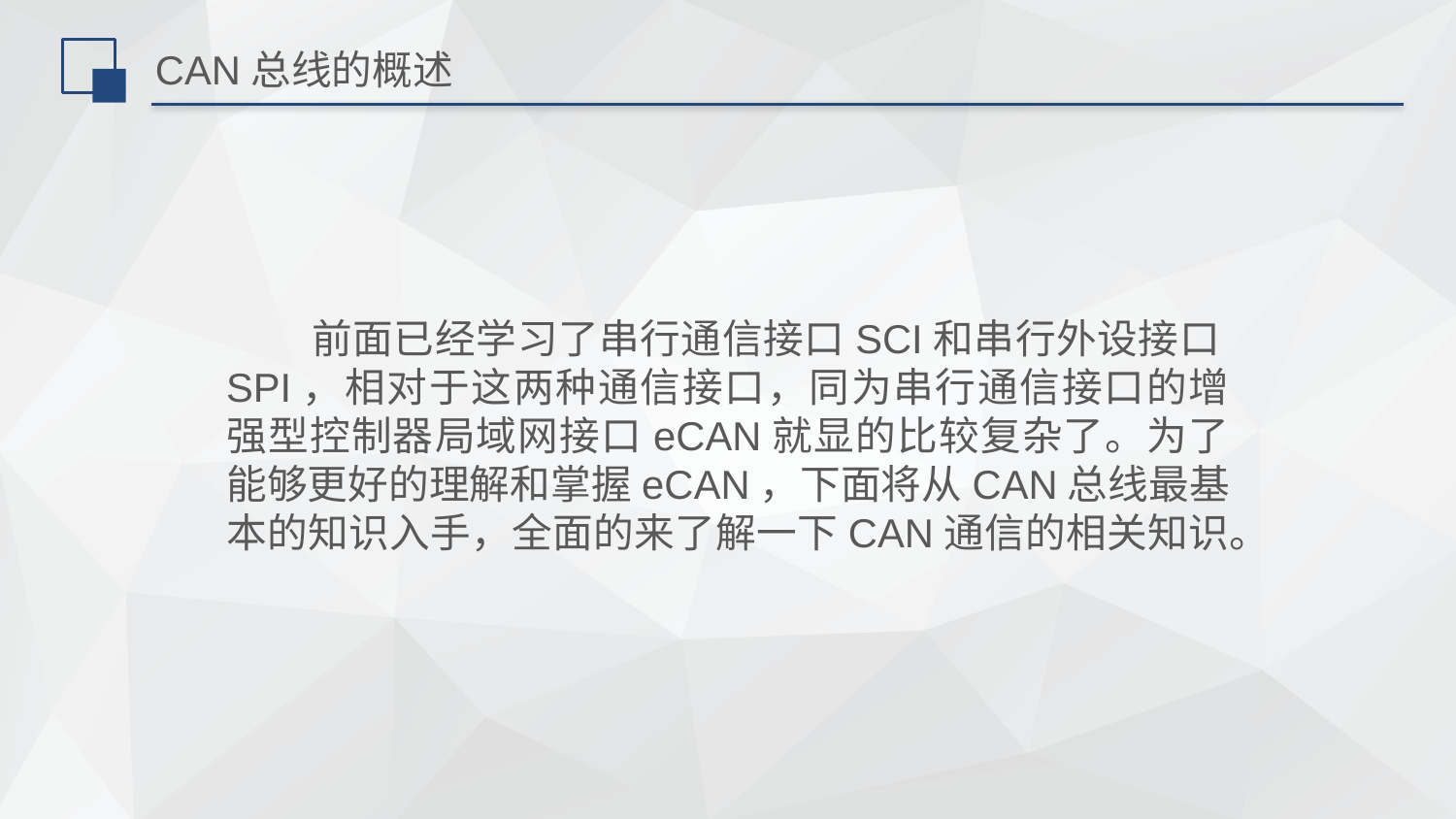

# CAN总线的概述
前面已经学习了串行通信接口SCI和串行外设接口SPI，相对于这两种通信接口，同为串行通信接口的增强型控制器局域网接口eCAN就显的比较复杂了。为了能够更好的理解和掌握eCAN，下面将从CAN总线最基本的知识入手，全面的来了解一下CAN通信的相关知识。